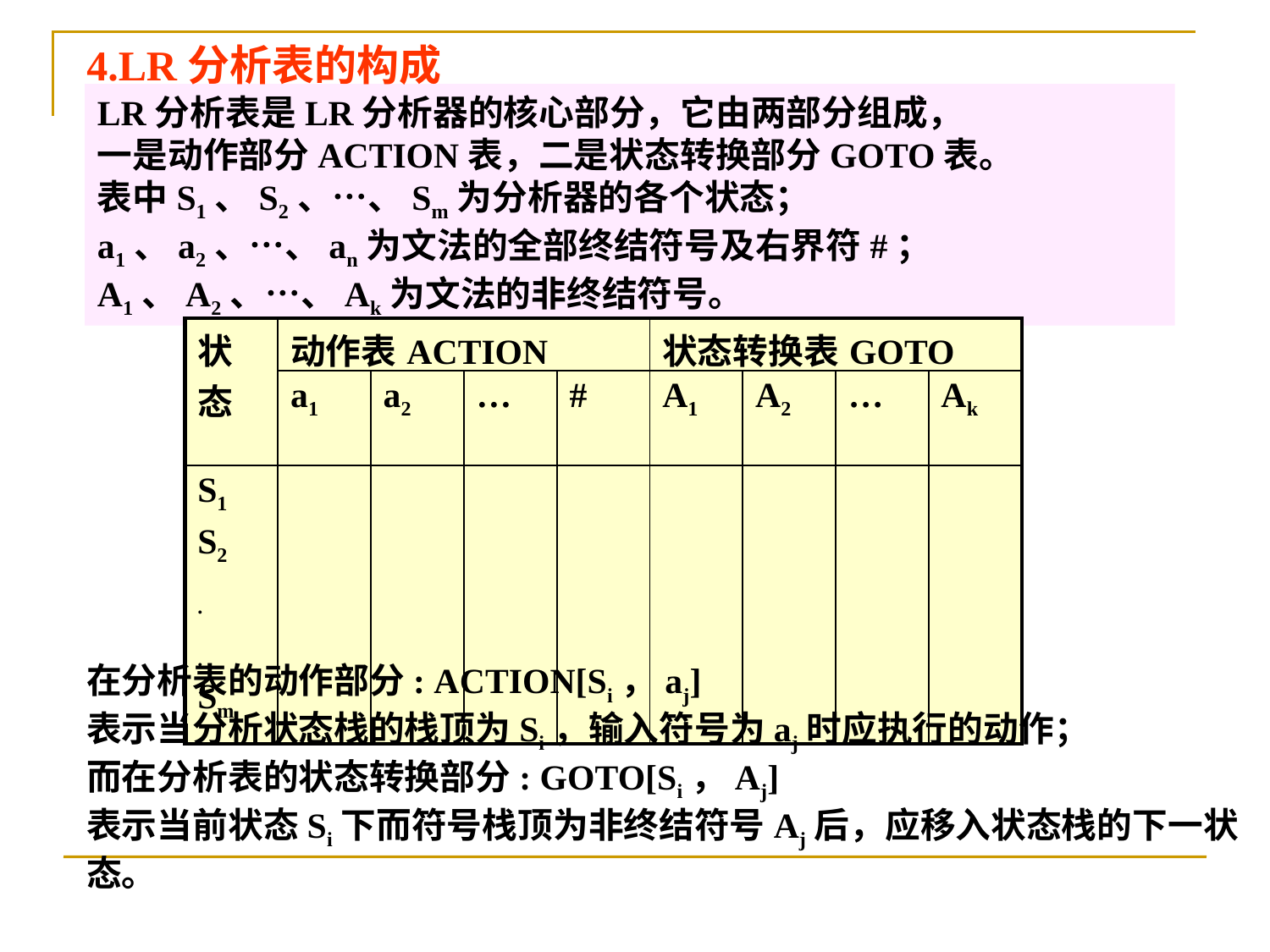

4.LR分析表的构成
LR分析表是LR分析器的核心部分，它由两部分组成，
一是动作部分ACTION表，二是状态转换部分GOTO表。
表中S1、S2、…、Sm为分析器的各个状态；
a1、a2、…、an为文法的全部终结符号及右界符#；
A1、A2、…、Ak为文法的非终结符号。
| 状态 | 动作表ACTION |  |  |  | 状态转换表GOTO |  |  |  |
| --- | --- | --- | --- | --- | --- | --- | --- | --- |
|  | a1 | a2 | … | # | A1 | A2 | … | Ak |
| S1 S2 . . Sm |  |  |  |  |  |  |  |  |
在分析表的动作部分: ACTION[Si，aj]
表示当分析状态栈的栈顶为Si，输入符号为aj时应执行的动作；
而在分析表的状态转换部分: GOTO[Si，Aj]
表示当前状态Si下而符号栈顶为非终结符号Aj后，应移入状态栈的下一状态。
30